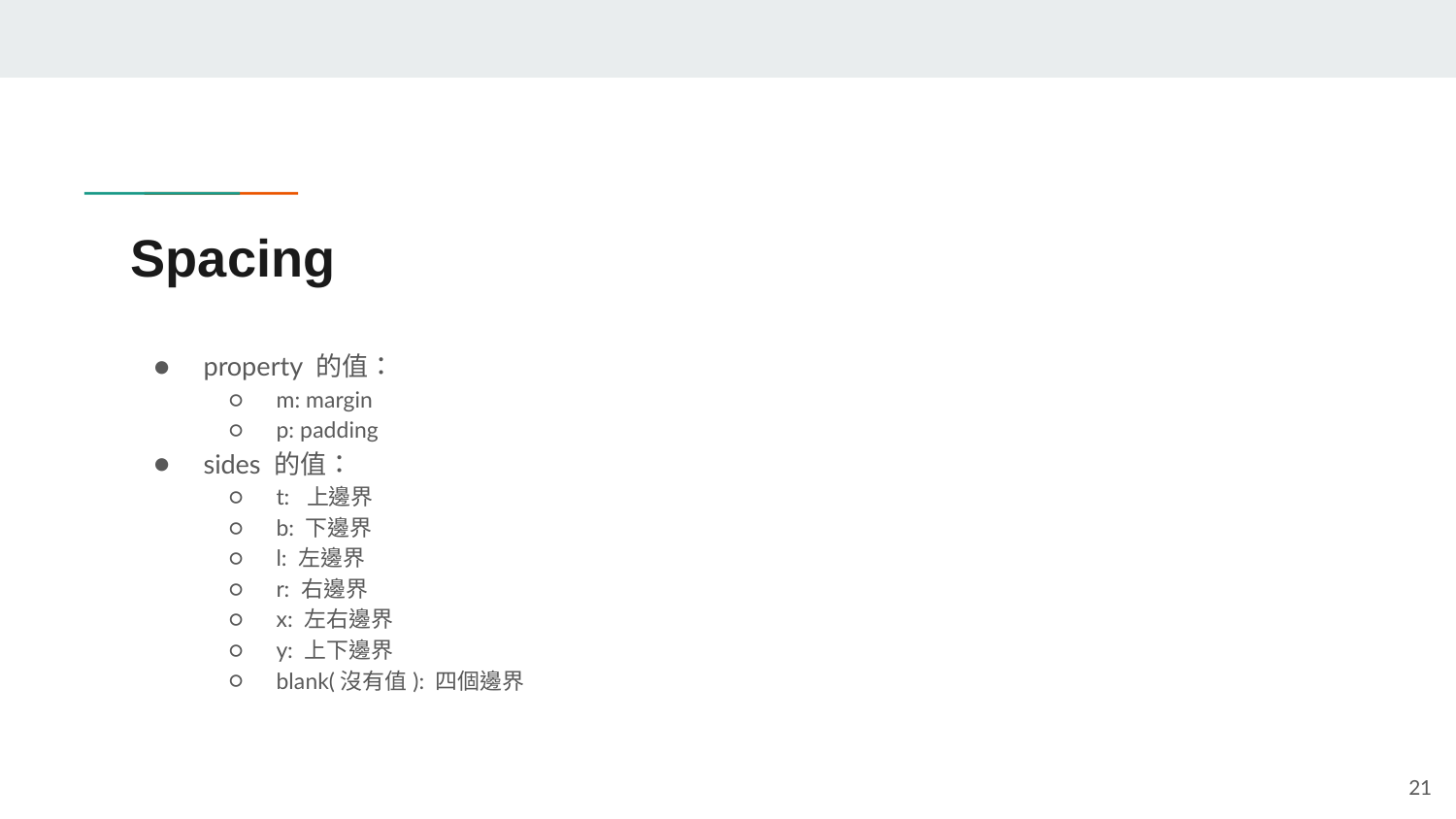

# Spacing
property 的值：
m: margin
p: padding
sides 的值：
t:  上邊界
b: 下邊界
l: 左邊界
r: 右邊界
x: 左右邊界
y: 上下邊界
blank(沒有值): 四個邊界

21